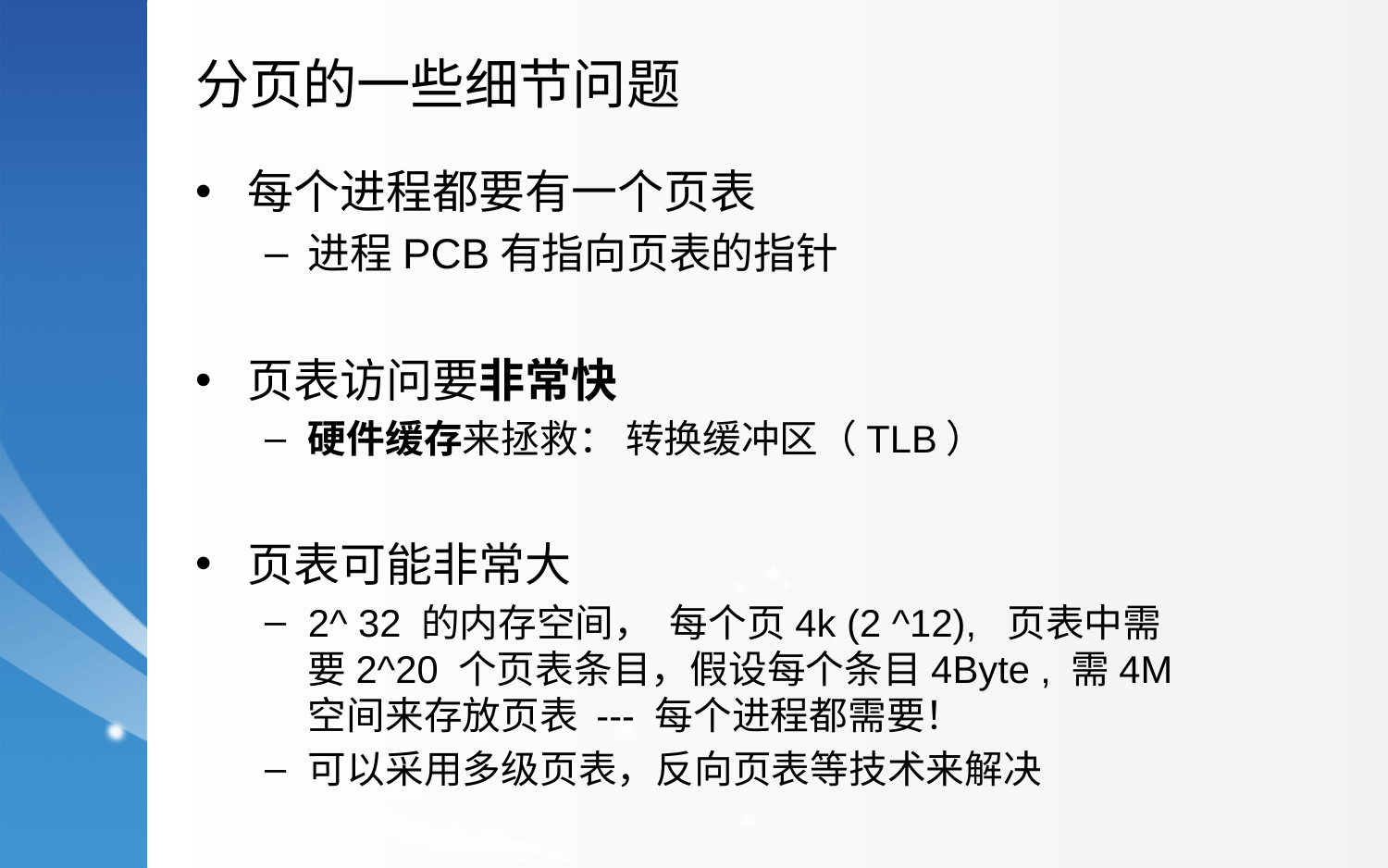

分页的一些细节问题
每个进程都要有一个页表
进程PCB有指向页表的指针

页表访问要非常快
硬件缓存来拯救： 转换缓冲区（TLB）

页表可能非常大
2^ 32 的内存空间，  每个页4k (2 ^12),  页表中需要2^20 个页表条目，假设每个条目4Byte , 需4M空间来存放页表 --- 每个进程都需要！
可以采用多级页表，反向页表等技术来解决